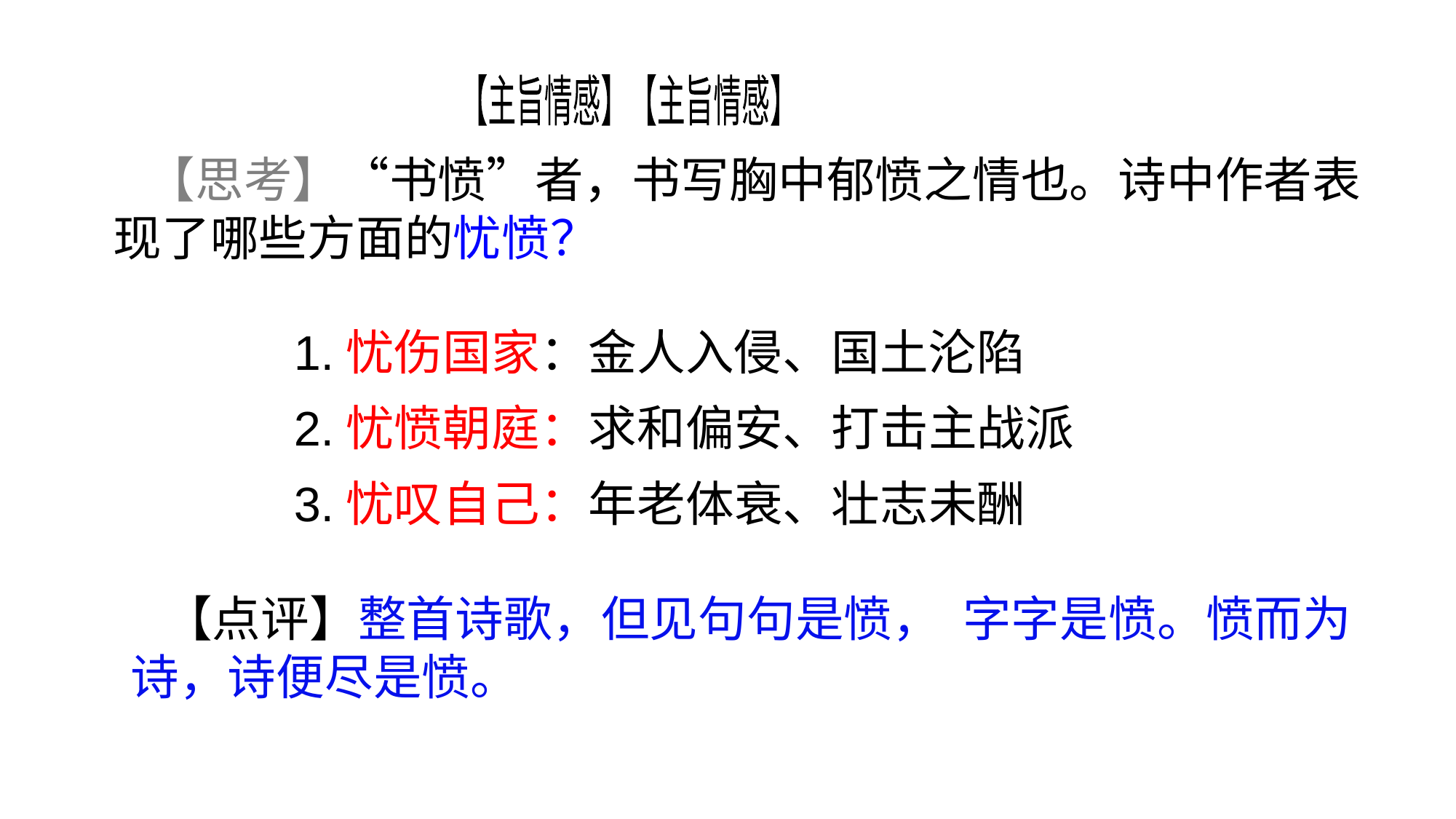

【主旨情感】【主旨情感】
  【思考】“书愤”者，书写胸中郁愤之情也。诗中作者表现了哪些方面的忧愤？
1.忧伤国家：金人入侵、国土沦陷
2.忧愤朝庭：求和偏安、打击主战派
3.忧叹自己：年老体衰、壮志未酬
  【点评】整首诗歌，但见句句是愤，  字字是愤。愤而为诗，诗便尽是愤。